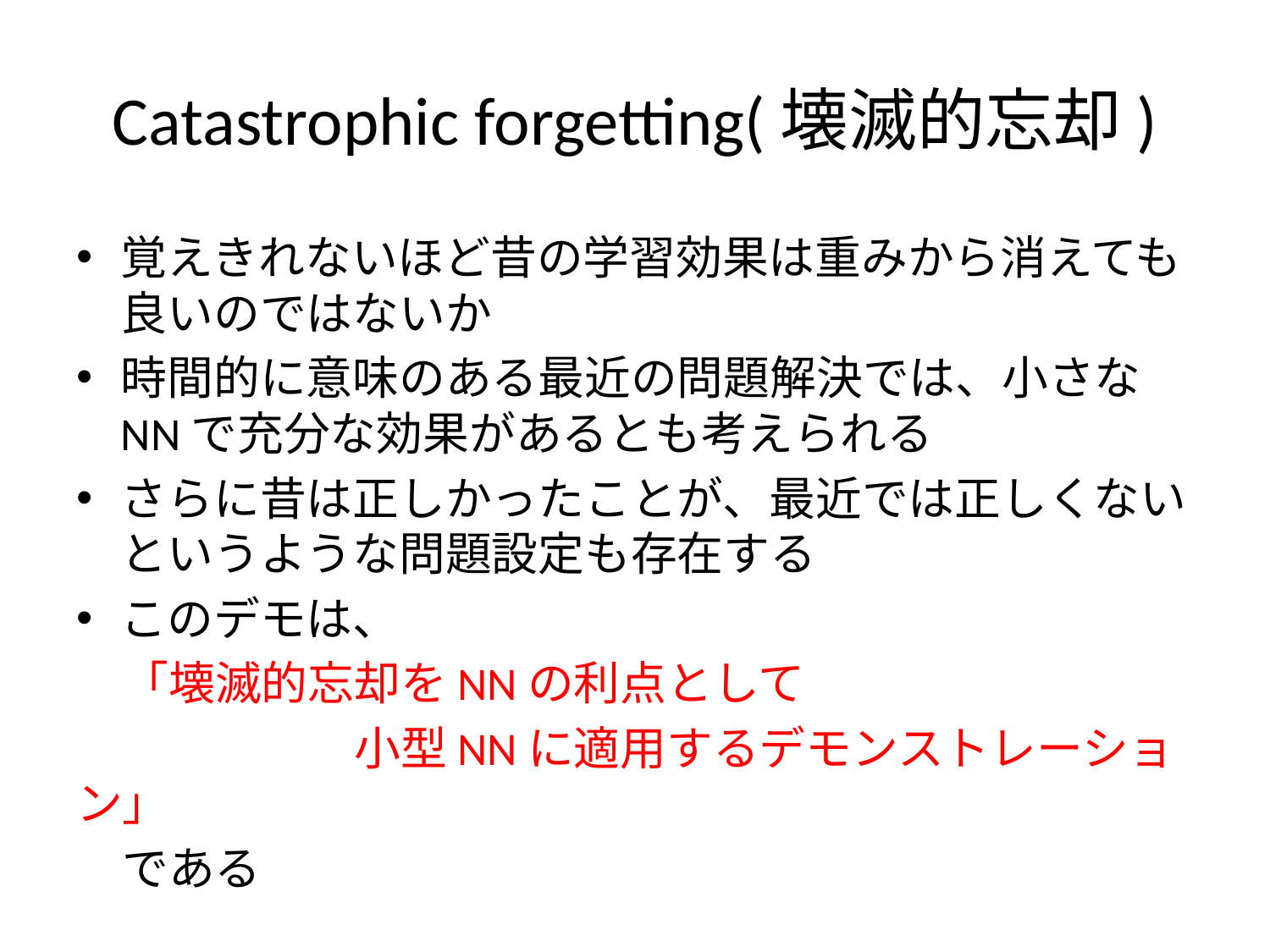

# Catastrophic forgetting(壊滅的忘却)
覚えきれないほど昔の学習効果は重みから消えても良いのではないか
時間的に意味のある最近の問題解決では、小さなNNで充分な効果があるとも考えられる
さらに昔は正しかったことが、最近では正しくないというような問題設定も存在する
このデモは、
　「壊滅的忘却をNNの利点として
　　　　　　小型NNに適用するデモンストレーション」
　である